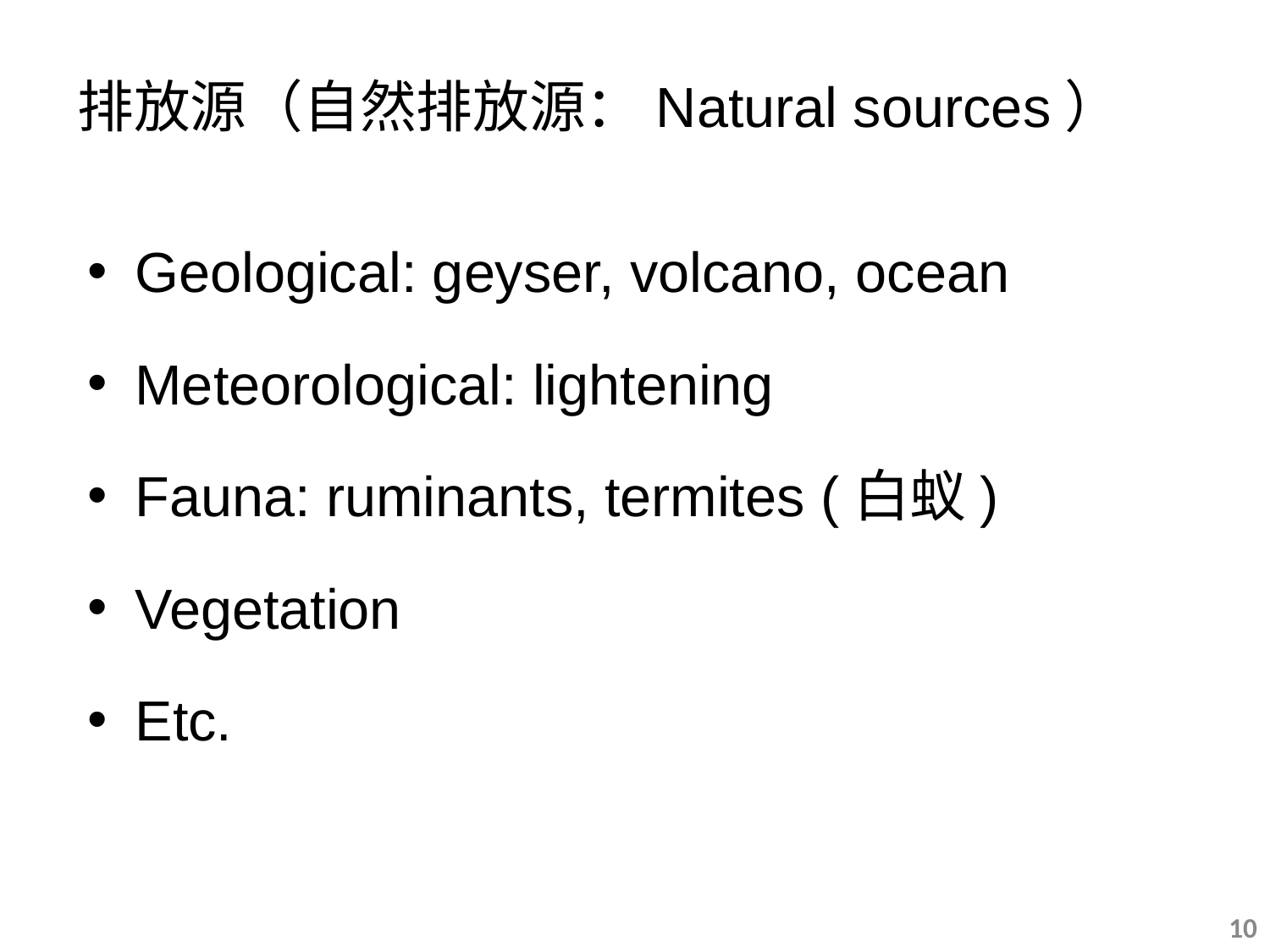

排放源（自然排放源：Natural sources）
Geological: geyser, volcano, ocean
Meteorological: lightening
Fauna: ruminants, termites (白蚁)
Vegetation
Etc.
10